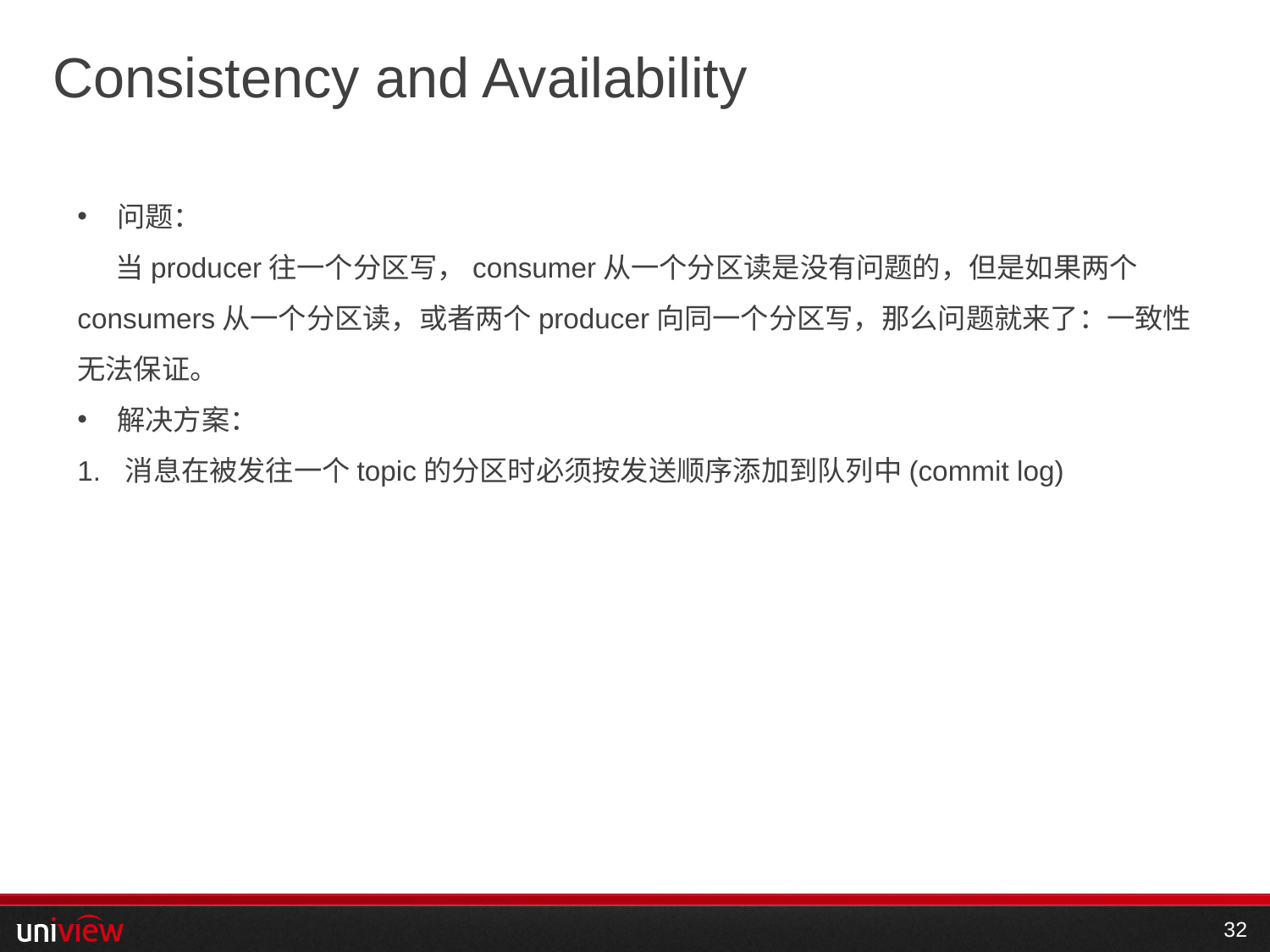

# Consistency and Availability
问题：
     当producer往一个分区写，consumer从一个分区读是没有问题的，但是如果两个consumers从一个分区读，或者两个producer向同一个分区写，那么问题就来了：一致性无法保证。
解决方案：
消息在被发往一个topic的分区时必须按发送顺序添加到队列中(commit log)